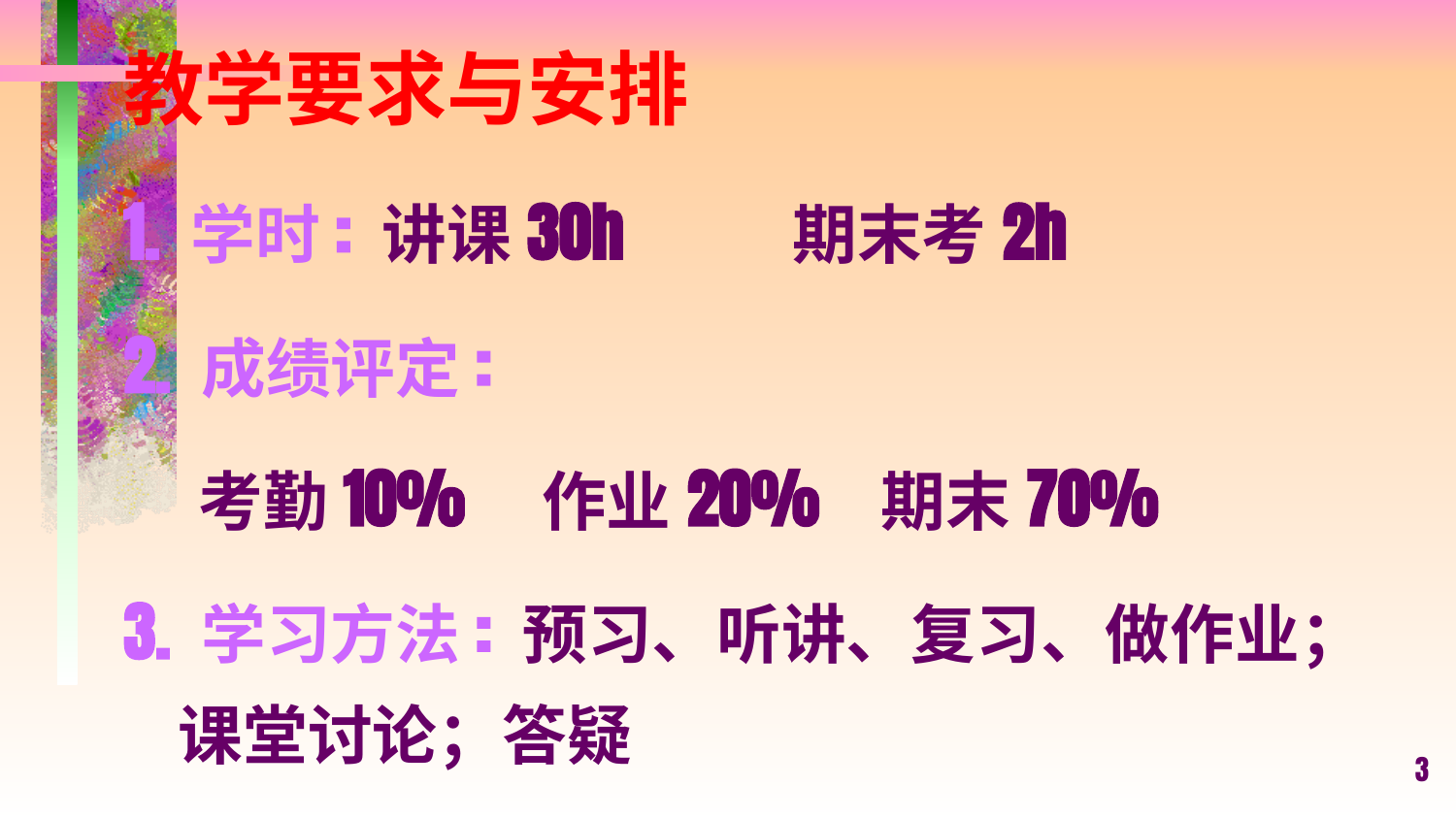

# 教学要求与安排
1. 学时: 讲课30h          期末考2h
2. 成绩评定:
    考勤10%    作业20%   期末70%
3. 学习方法: 预习、听讲、复习、做作业；课堂讨论；答疑

3